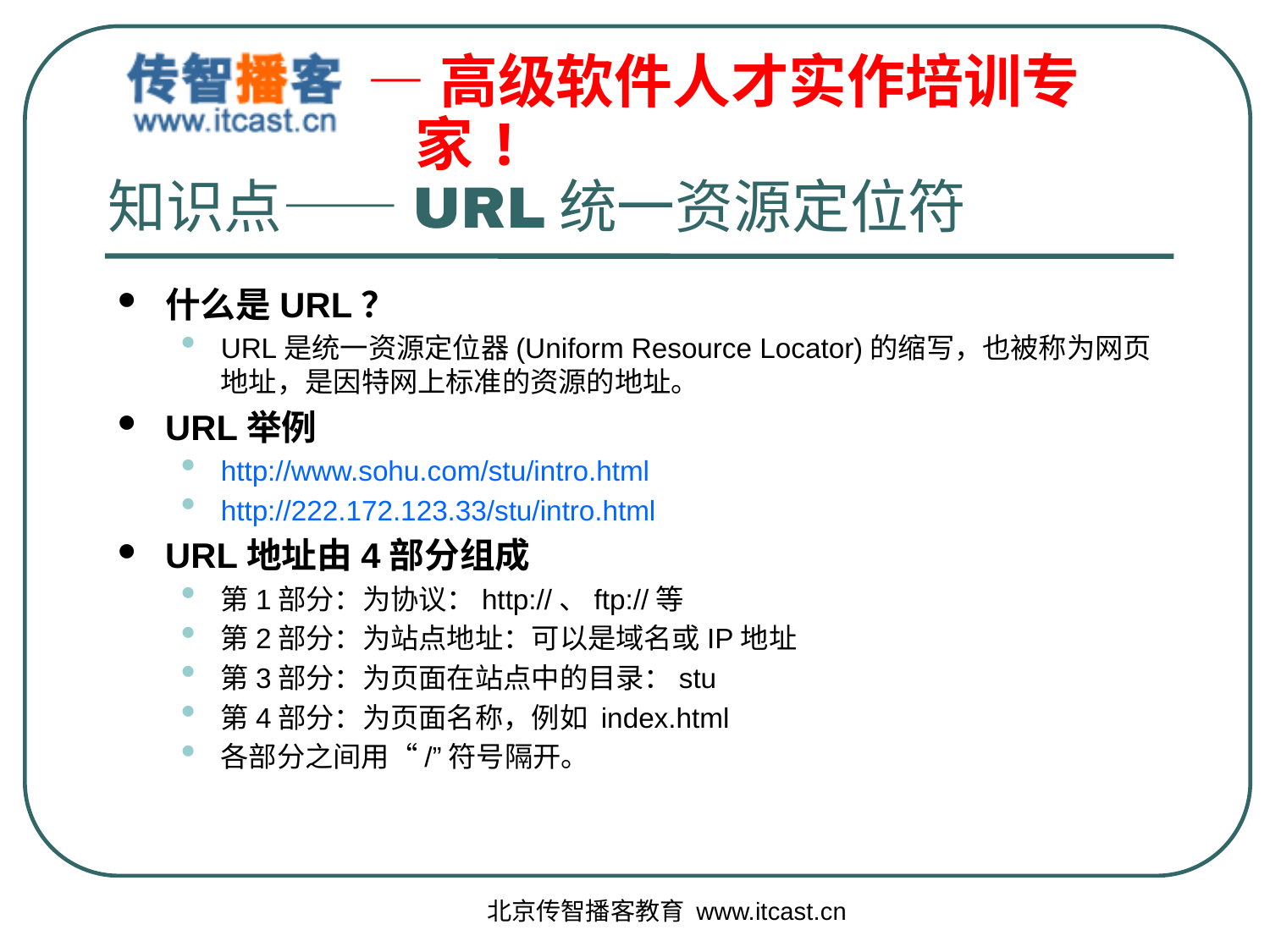

# 知识点——URL统一资源定位符
什么是URL？
URL是统一资源定位器(Uniform Resource Locator)的缩写，也被称为网页地址，是因特网上标准的资源的地址。
URL举例
http://www.sohu.com/stu/intro.html
http://222.172.123.33/stu/intro.html
URL地址由4部分组成
第1部分：为协议：http://、ftp://等
第2部分：为站点地址：可以是域名或IP地址
第3部分：为页面在站点中的目录：stu
第4部分：为页面名称，例如 index.html
各部分之间用“/”符号隔开。